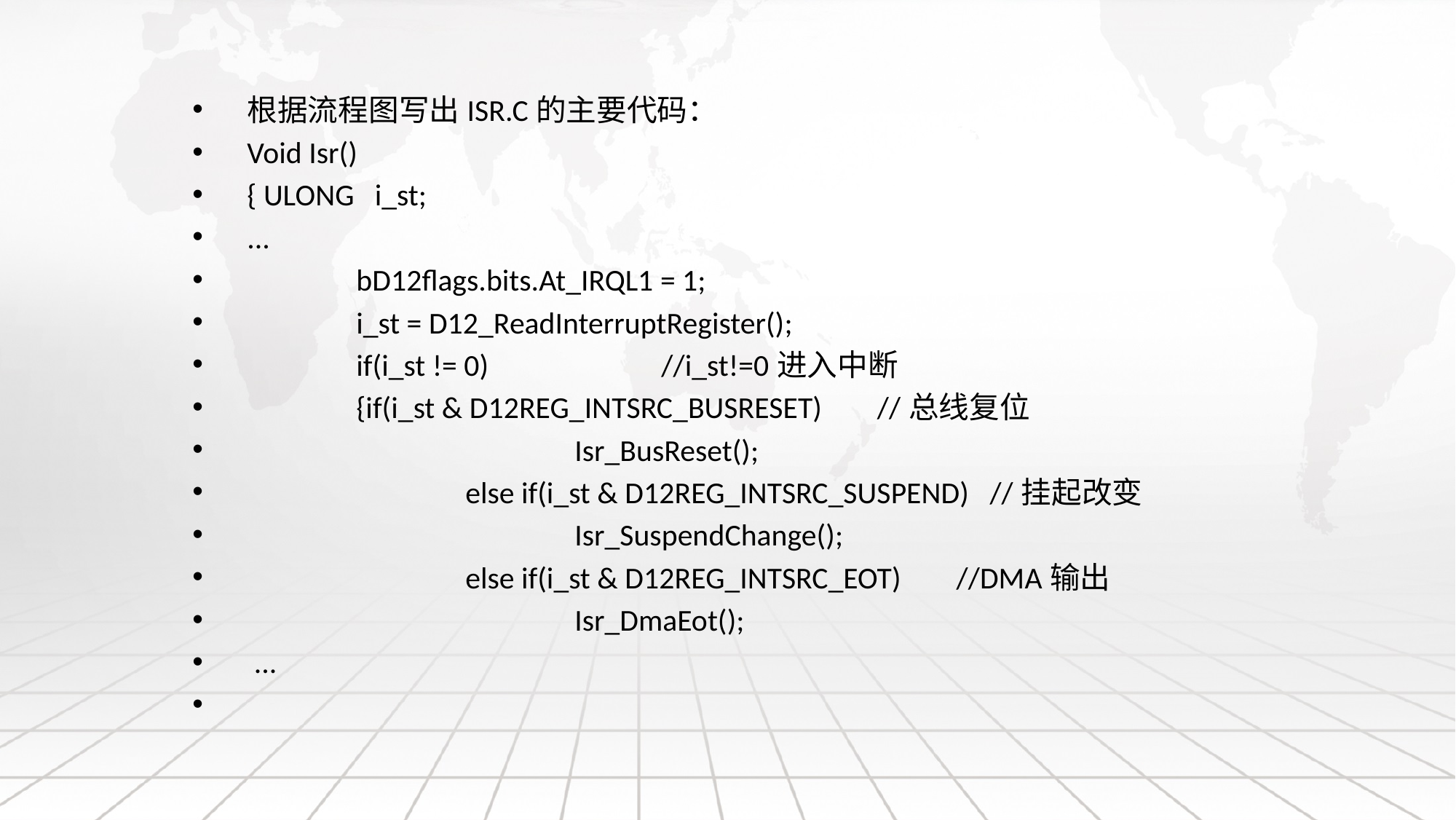

根据流程图写出ISR.C的主要代码：
Void Isr()
{ ULONG   i_st;
...
	bD12flags.bits.At_IRQL1 = 1;
	i_st = D12_ReadInterruptRegister();
	if(i_st != 0)                         //i_st!=0进入中断
	{if(i_st & D12REG_INTSRC_BUSRESET)        //总线复位
			Isr_BusReset();
		else if(i_st & D12REG_INTSRC_SUSPEND)   //挂起改变
			Isr_SuspendChange();
		else if(i_st & D12REG_INTSRC_EOT)        //DMA输出
			Isr_DmaEot();
 ...